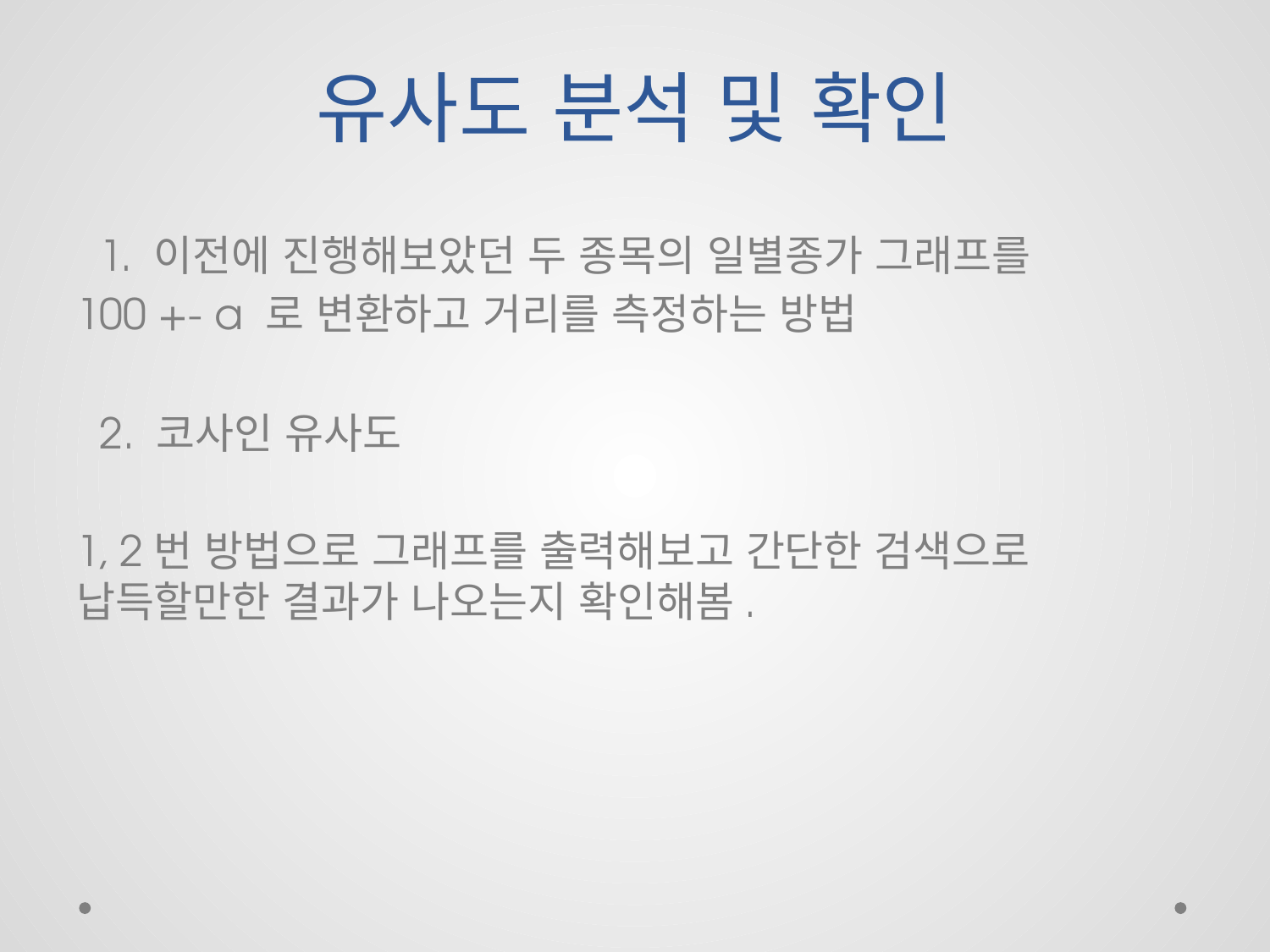

# 유사도 분석 및 확인
  1. 이전에 진행해보았던 두 종목의 일별종가 그래프를
100 +- a 로 변환하고 거리를 측정하는 방법

  2. 코사인 유사도

1, 2번 방법으로 그래프를 출력해보고 간단한 검색으로 납득할만한 결과가 나오는지 확인해봄.